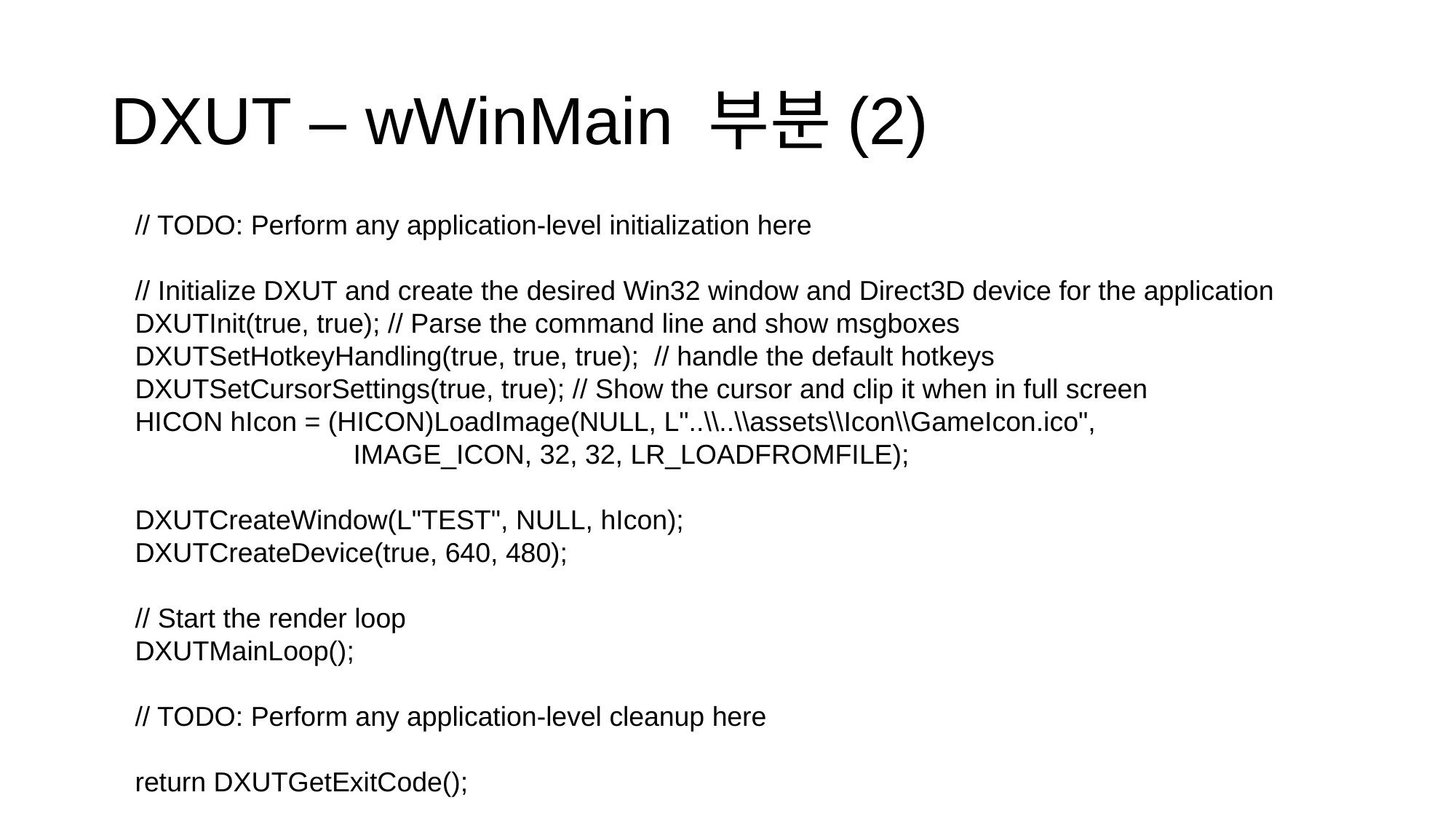

# DXUT – wWinMain 부분(2)
// TODO: Perform any application-level initialization here

// Initialize DXUT and create the desired Win32 window and Direct3D device for the application
DXUTInit(true, true); // Parse the command line and show msgboxes
DXUTSetHotkeyHandling(true, true, true);  // handle the default hotkeys
DXUTSetCursorSettings(true, true); // Show the cursor and clip it when in full screen
HICON hIcon = (HICON)LoadImage(NULL, L"..\\..\\assets\\Icon\\GameIcon.ico",
		IMAGE_ICON, 32, 32, LR_LOADFROMFILE);

DXUTCreateWindow(L"TEST", NULL, hIcon);
DXUTCreateDevice(true, 640, 480);

// Start the render loop
DXUTMainLoop();

// TODO: Perform any application-level cleanup here

return DXUTGetExitCode();

그외 윈도우 관련, 마우스 등등을 설정하고 루프가 돌아가는 부분과 끝이나는 부분이다.